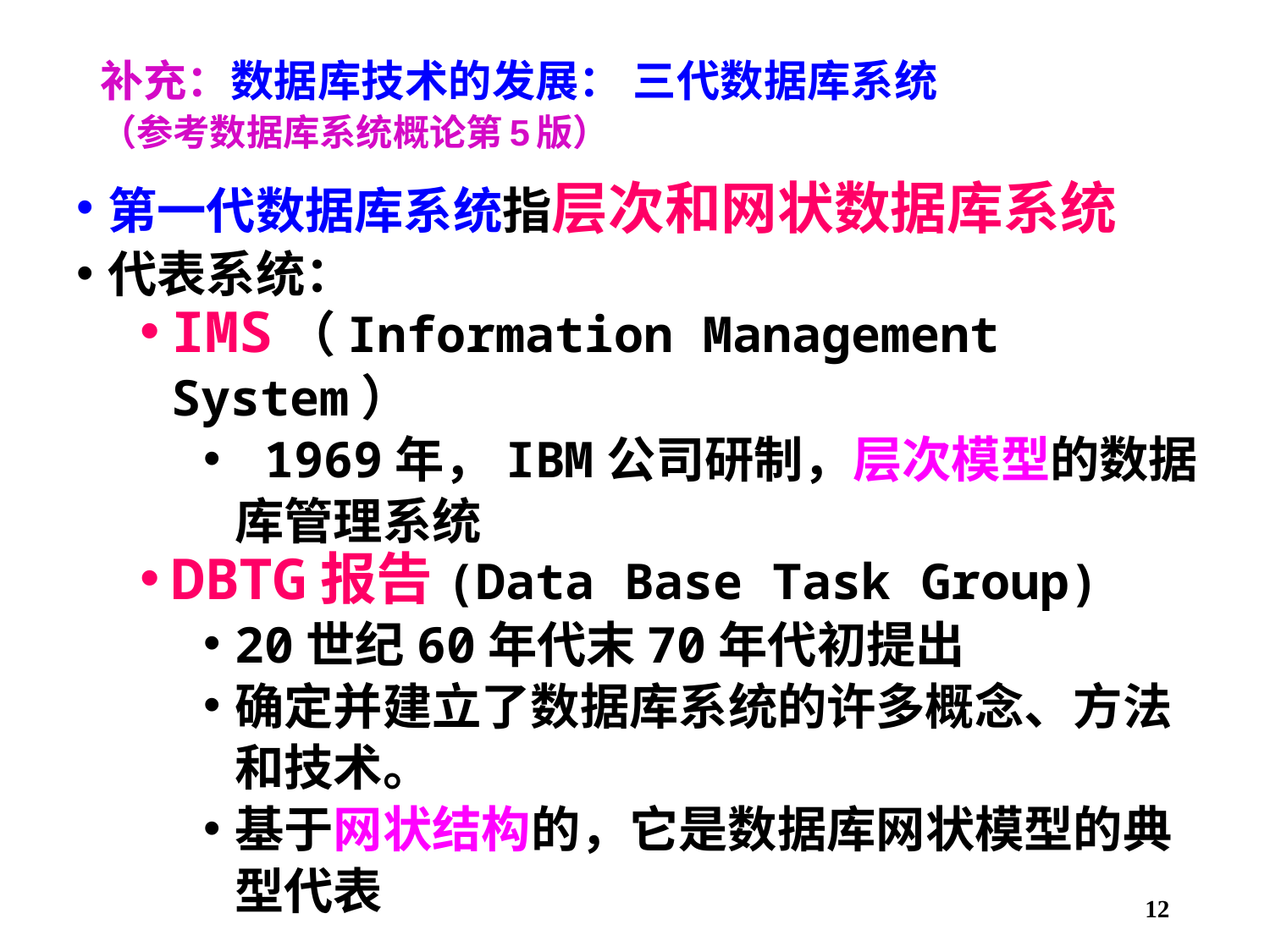

# 补充：数据库技术的发展： 三代数据库系统 （参考数据库系统概论第5版）
第一代数据库系统指层次和网状数据库系统
代表系统：
IMS（Information Management System）
 1969年，IBM公司研制，层次模型的数据库管理系统
DBTG报告(Data Base Task Group)
20世纪60年代末70年代初提出
确定并建立了数据库系统的许多概念、方法和技术。
基于网状结构的，它是数据库网状模型的典型代表
12